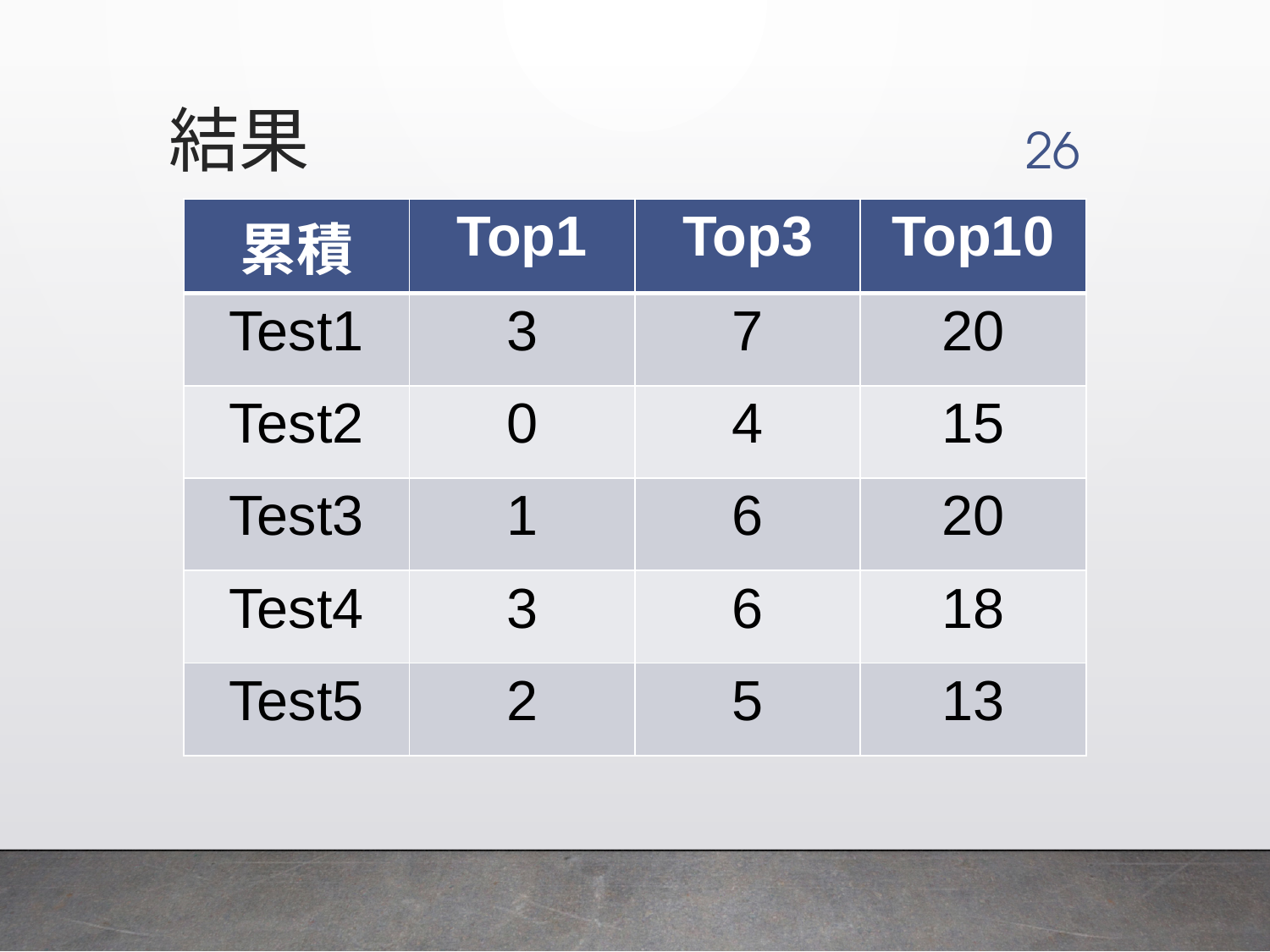

結果
26
| 累積 | Top1 | Top3 | Top10 |
| --- | --- | --- | --- |
| Test1 | 3 | 7 | 20 |
| Test2 | 0 | 4 | 15 |
| Test3 | 1 | 6 | 20 |
| Test4 | 3 | 6 | 18 |
| Test5 | 2 | 5 | 13 |